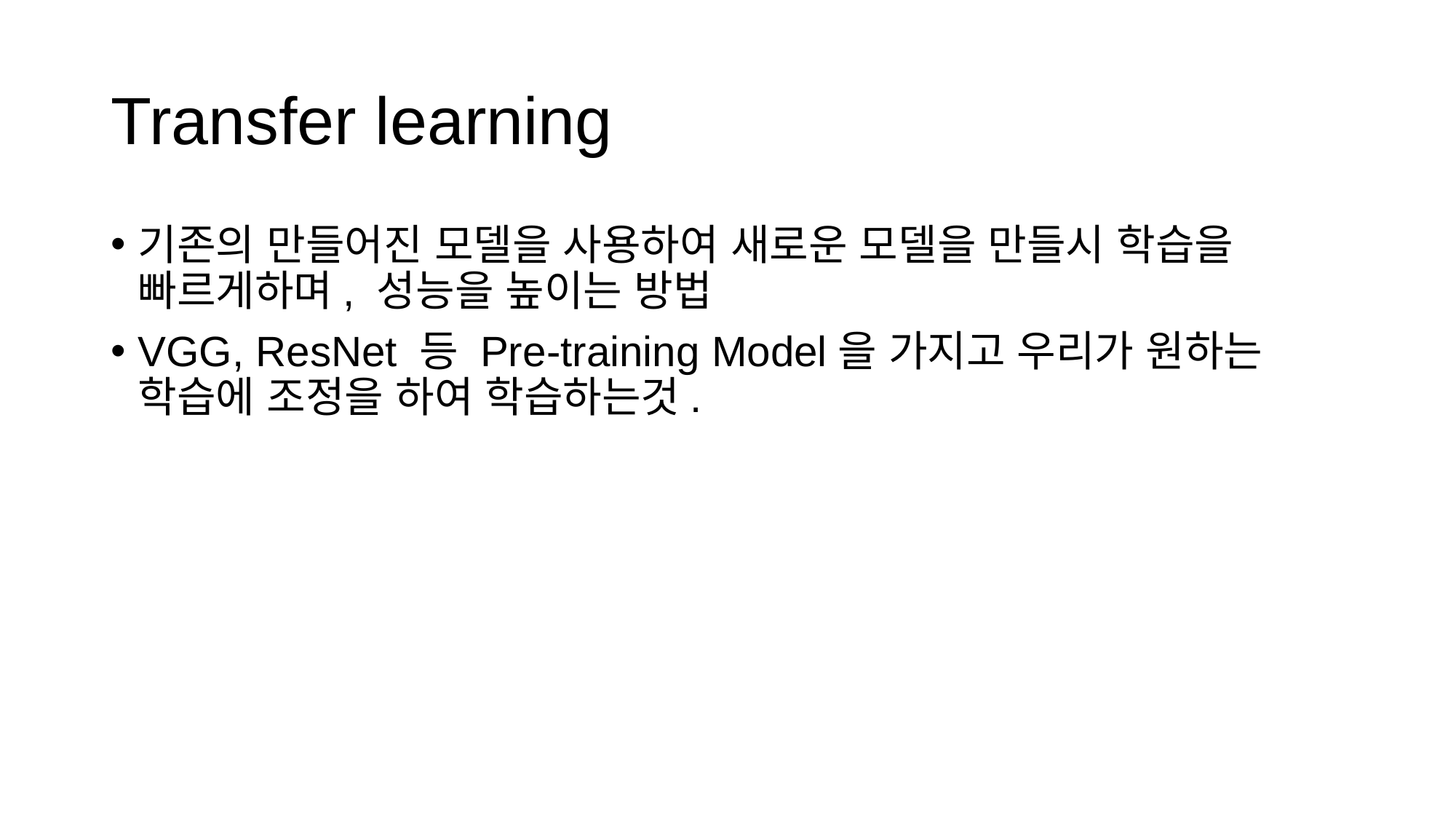

# Transfer learning
기존의 만들어진 모델을 사용하여 새로운 모델을 만들시 학습을 빠르게하며, 성능을 높이는 방법
VGG, ResNet 등 Pre-training Model을 가지고 우리가 원하는 학습에 조정을 하여 학습하는것.